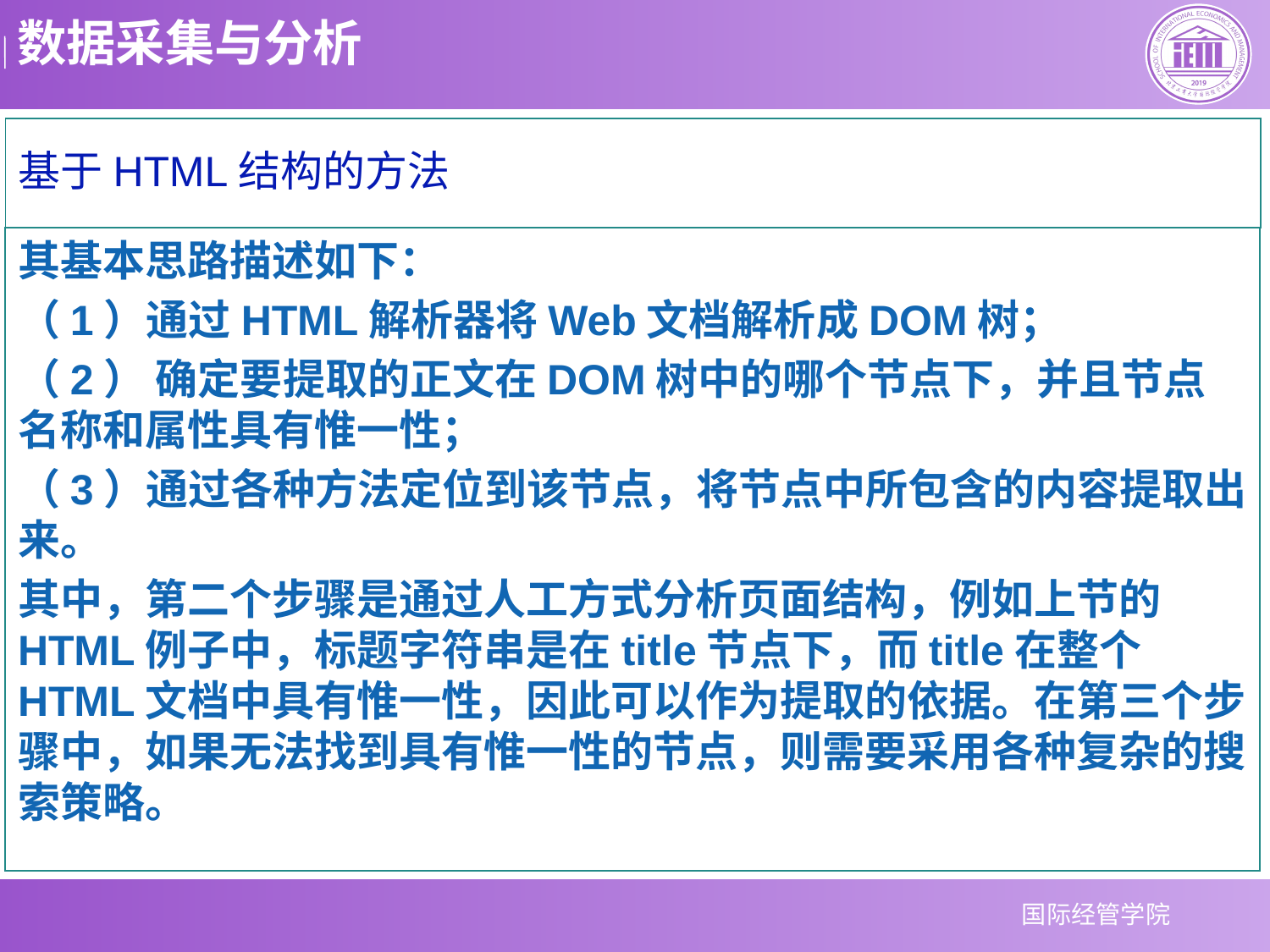

# 基于HTML结构的方法
其基本思路描述如下：
（1）通过HTML解析器将Web文档解析成DOM树；
（2） 确定要提取的正文在DOM树中的哪个节点下，并且节点名称和属性具有惟一性；
（3）通过各种方法定位到该节点，将节点中所包含的内容提取出来。
其中，第二个步骤是通过人工方式分析页面结构，例如上节的HTML例子中，标题字符串是在title节点下，而title在整个HTML文档中具有惟一性，因此可以作为提取的依据。在第三个步骤中，如果无法找到具有惟一性的节点，则需要采用各种复杂的搜索策略。